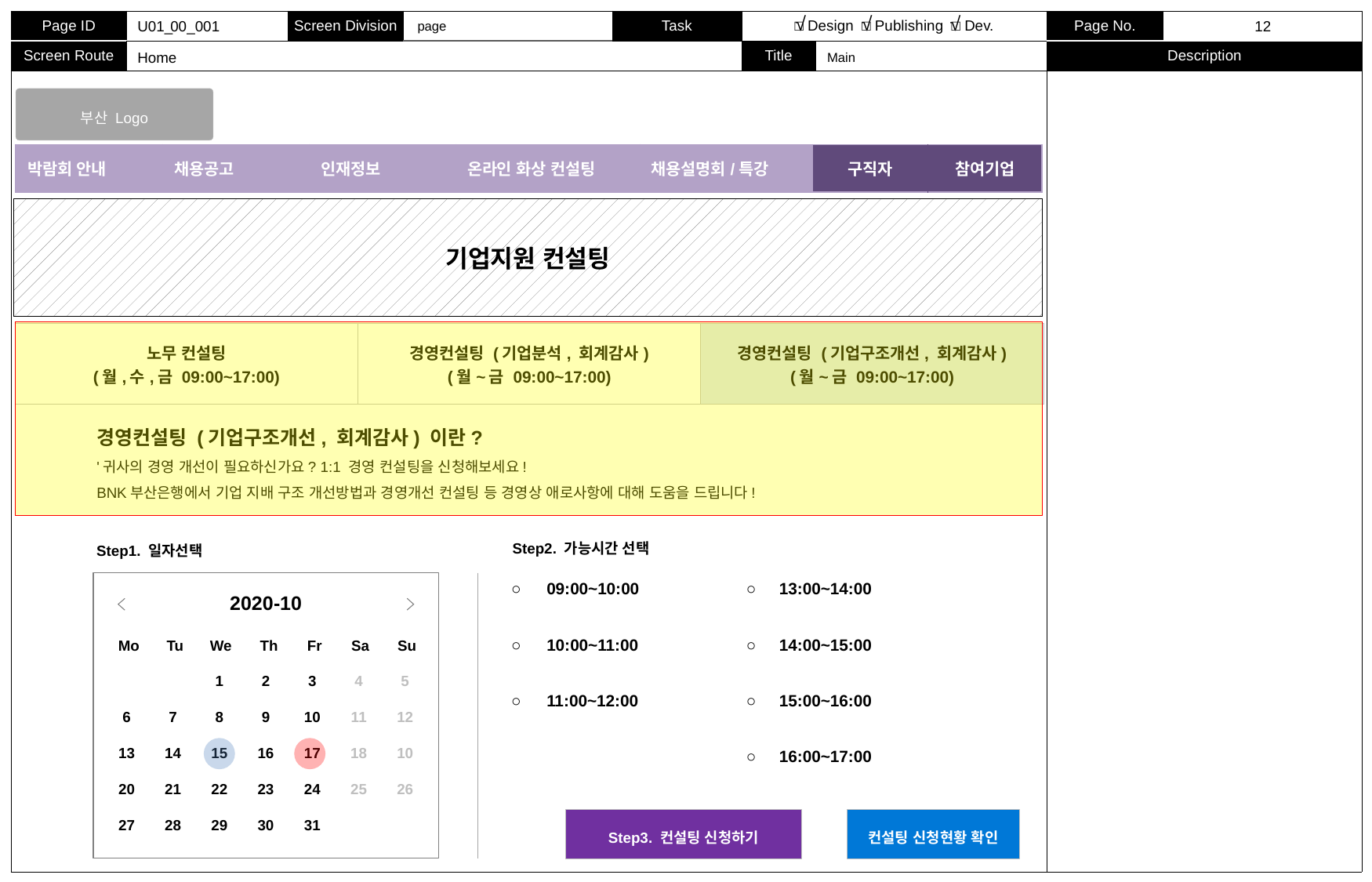

√
√
√
00_001
page
Home
Main
통합로그인
부산 Logo
| 박람회 안내 | 채용공고 | 인재정보 | 온라인 화상 컨설팅 | 채용설명회/특강 | 구직자 | 참여기업 |
| --- | --- | --- | --- | --- | --- | --- |
기업지원 컨설팅

| 노무 컨설팅 (월,수,금 09:00~17:00) | 경영컨설팅 (기업분석, 회계감사) (월~금 09:00~17:00) | 경영컨설팅 (기업구조개선, 회계감사) (월~금 09:00~17:00) |
| --- | --- | --- |
경영컨설팅 (기업구조개선, 회계감사) 이란?
'귀사의 경영 개선이 필요하신가요? 1:1 경영 컨설팅을 신청해보세요!
BNK부산은행에서 기업 지배 구조 개선방법과 경영개선 컨설팅 등 경영상 애로사항에 대해 도움을 드립니다!
Step2. 가능시간 선택
Step1. 일자선택

| ○ | 09:00~10:00 | ○ | 13:00~14:00 |
| --- | --- | --- | --- |
| ○ | 10:00~11:00 | ○ | 14:00~15:00 |
| ○ | 11:00~12:00 | ○ | 15:00~16:00 |
|  |  | ○ | 16:00~17:00 |
2020-10

Mo
Tu
We
Th
Fr
Sa
Su
1
2
3
4
5
6
7
8
9
10
11
12

13
14
15
16
17
18
10
20
21
22
23
24
25
26
Step3. 컨설팅 신청하기
컨설팅 신청현황 확인
27
28
29
30
31